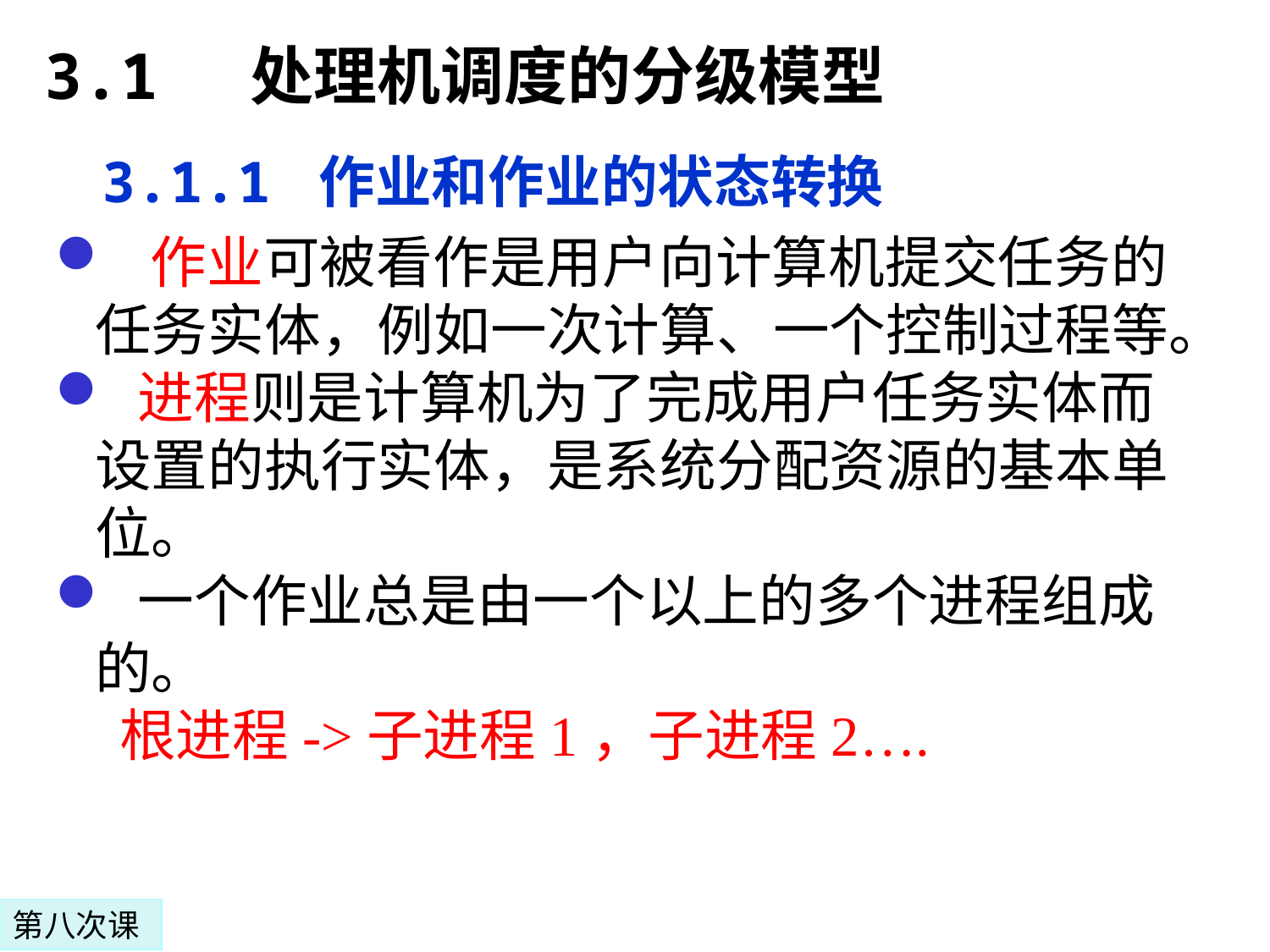

# 3.1  处理机调度的分级模型
3.1.1 作业和作业的状态转换
  作业可被看作是用户向计算机提交任务的任务实体，例如一次计算、一个控制过程等。
 进程则是计算机为了完成用户任务实体而设置的执行实体，是系统分配资源的基本单位。
 一个作业总是由一个以上的多个进程组成的。
    根进程->子进程1，子进程2….
第八次课